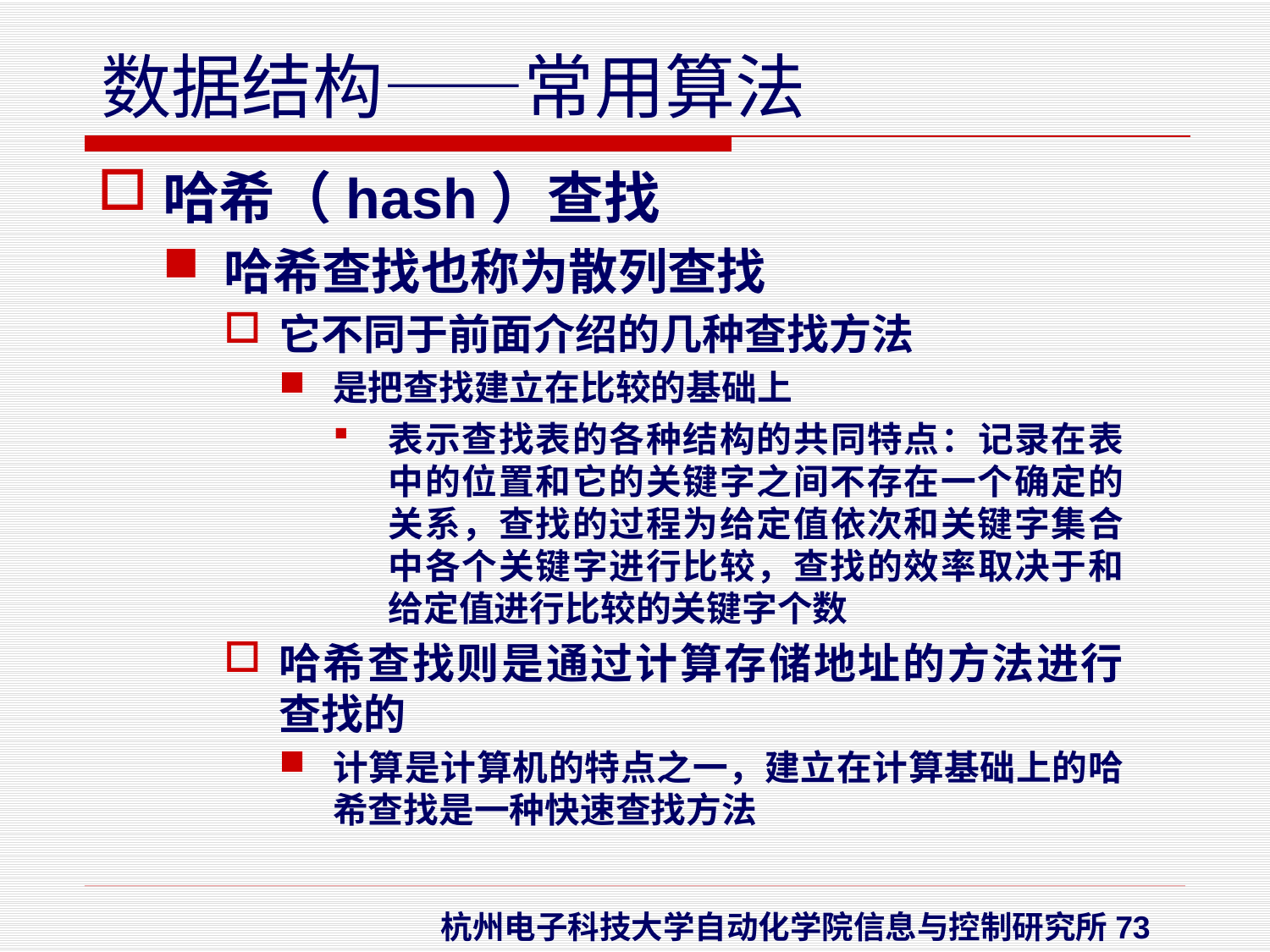

哈希（hash）查找
哈希查找也称为散列查找
它不同于前面介绍的几种查找方法
是把查找建立在比较的基础上
表示查找表的各种结构的共同特点：记录在表中的位置和它的关键字之间不存在一个确定的关系，查找的过程为给定值依次和关键字集合中各个关键字进行比较，查找的效率取决于和给定值进行比较的关键字个数
哈希查找则是通过计算存储地址的方法进行查找的
计算是计算机的特点之一，建立在计算基础上的哈希查找是一种快速查找方法